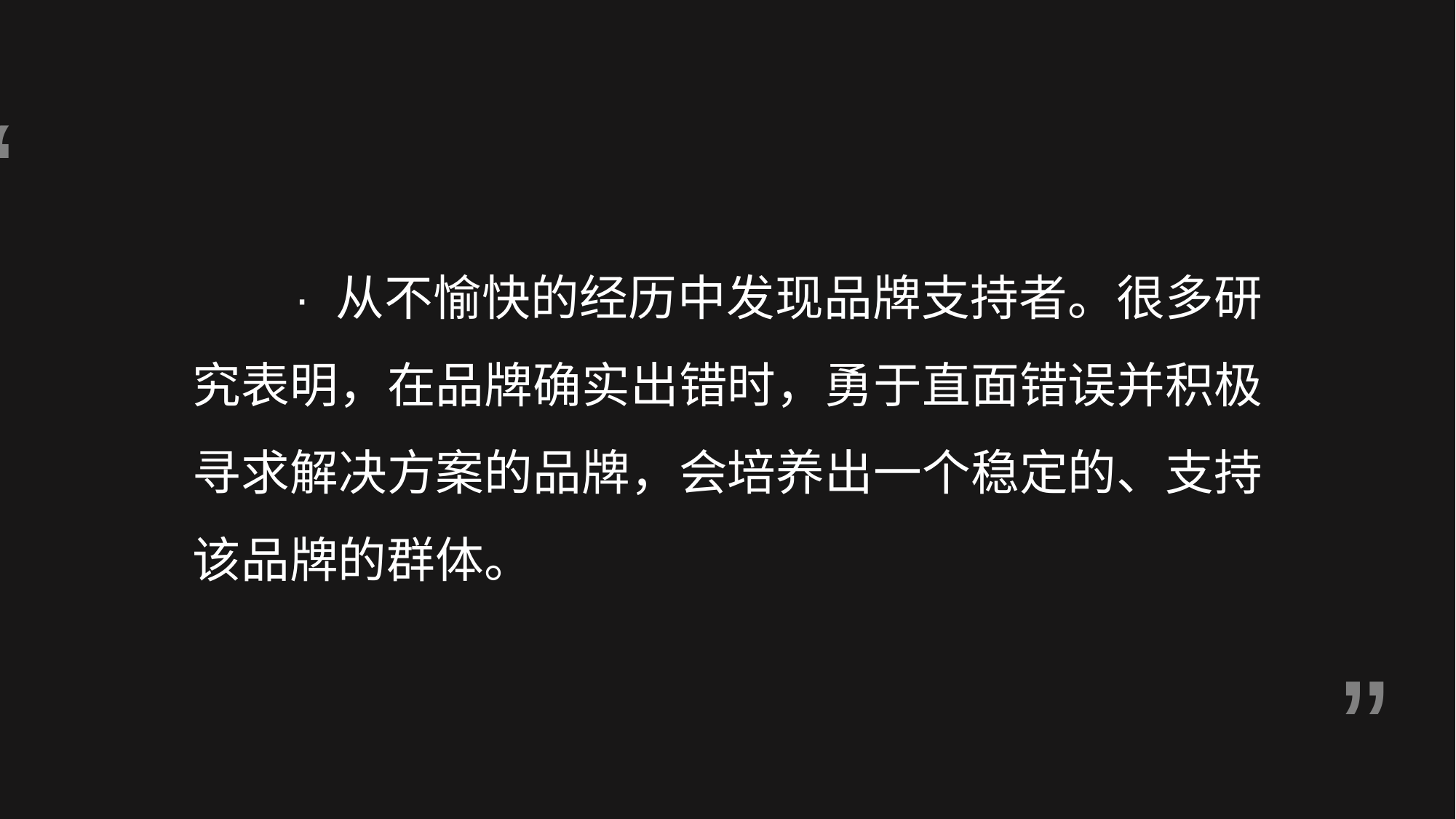

“
· 从不愉快的经历中发现品牌支持者。很多研究表明，在品牌确实出错时，勇于直面错误并积极寻求解决方案的品牌，会培养出一个稳定的、支持该品牌的群体。
”